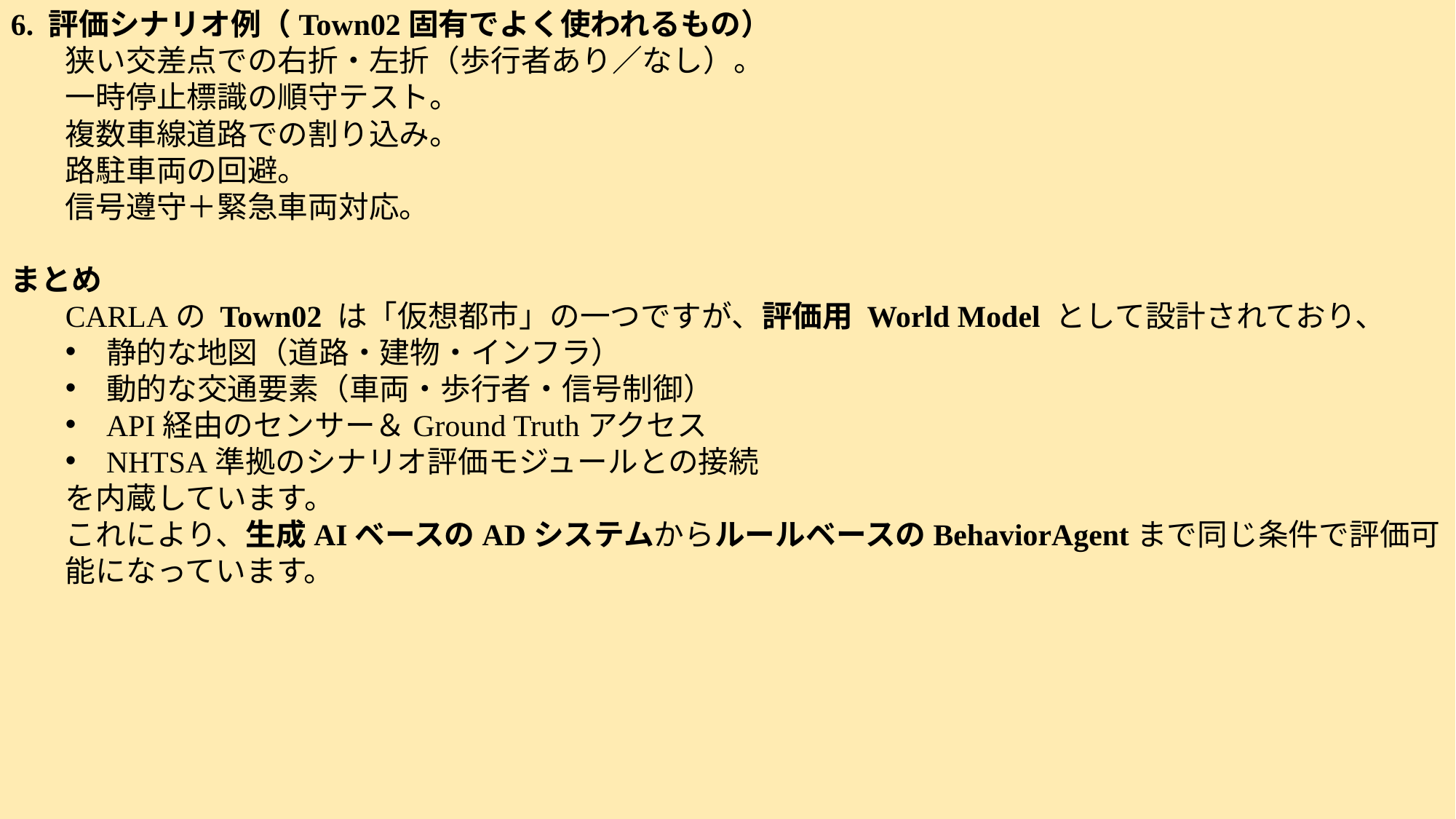

6. 評価シナリオ例（Town02固有でよく使われるもの）
狭い交差点での右折・左折（歩行者あり／なし）。
一時停止標識の順守テスト。
複数車線道路での割り込み。
路駐車両の回避。
信号遵守＋緊急車両対応。

まとめ
CARLAの Town02 は「仮想都市」の一つですが、評価用 World Model として設計されており、
静的な地図（道路・建物・インフラ）
動的な交通要素（車両・歩行者・信号制御）
API経由のセンサー＆Ground Truthアクセス
NHTSA準拠のシナリオ評価モジュールとの接続
を内蔵しています。
これにより、生成AIベースのADシステムからルールベースのBehaviorAgentまで同じ条件で評価可能になっています。